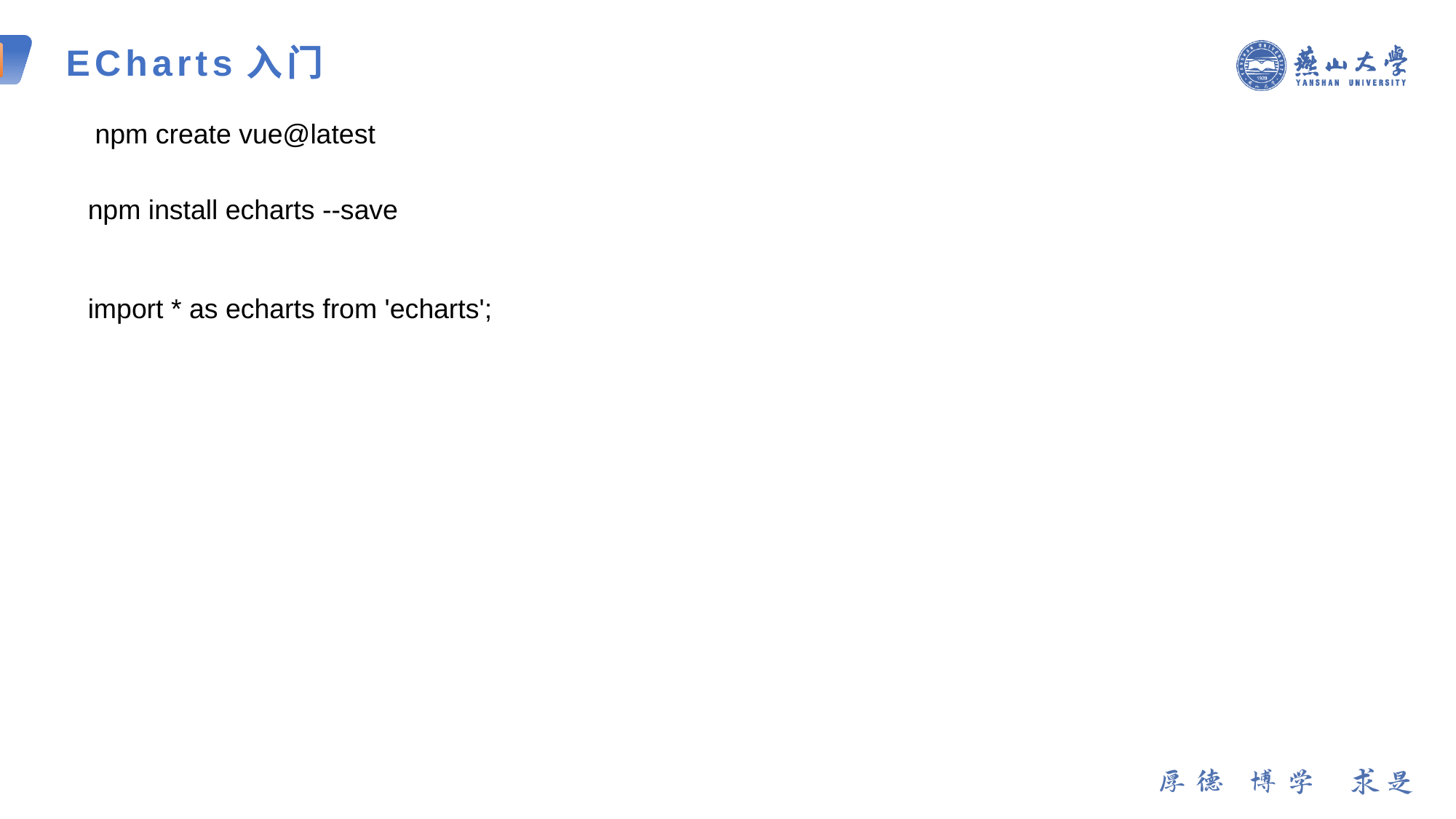

ECharts入门
npm create vue@latest
npm install echarts --save
import * as echarts from 'echarts';